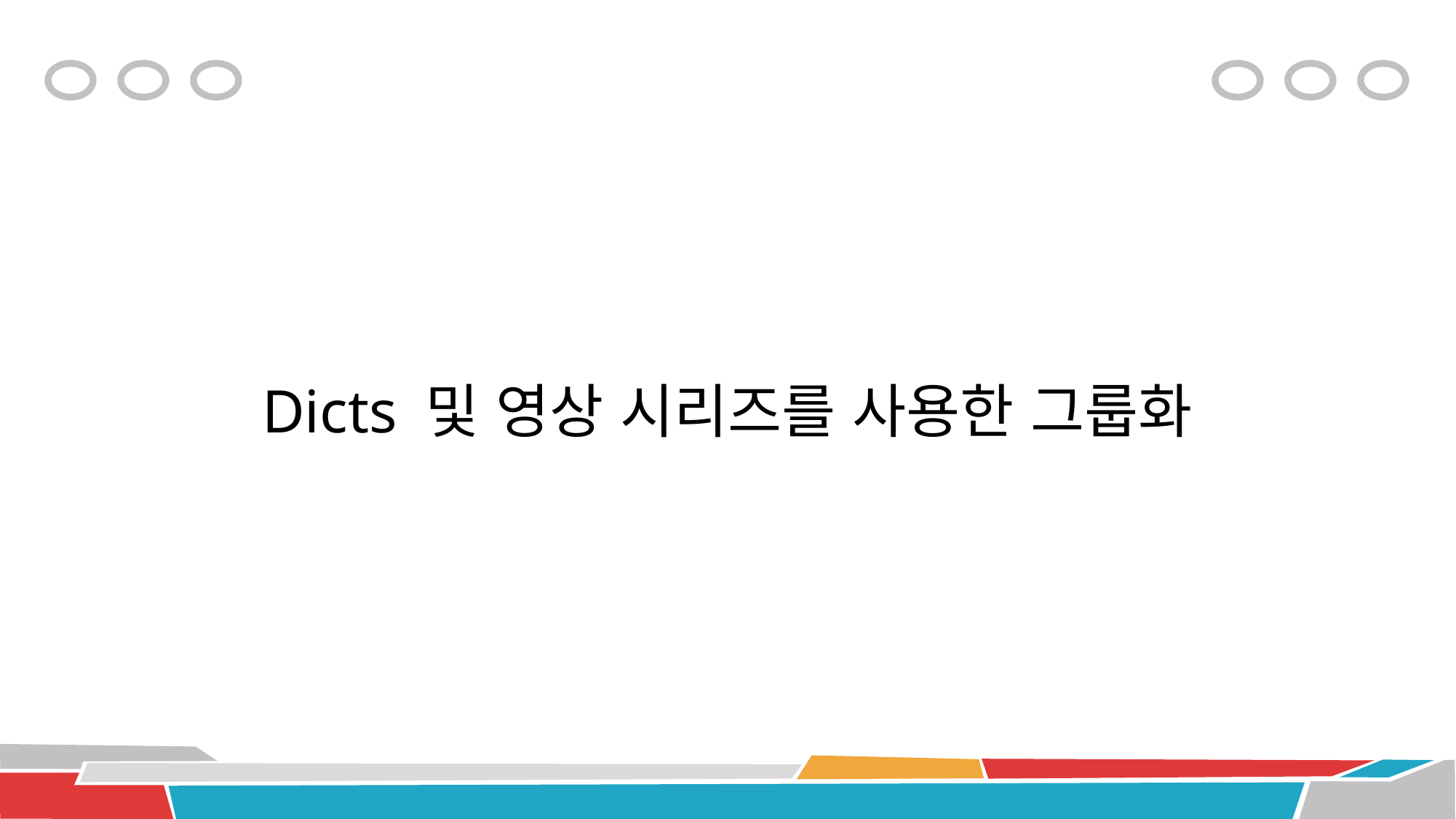

# Dicts 및 영상 시리즈를 사용한 그룹화